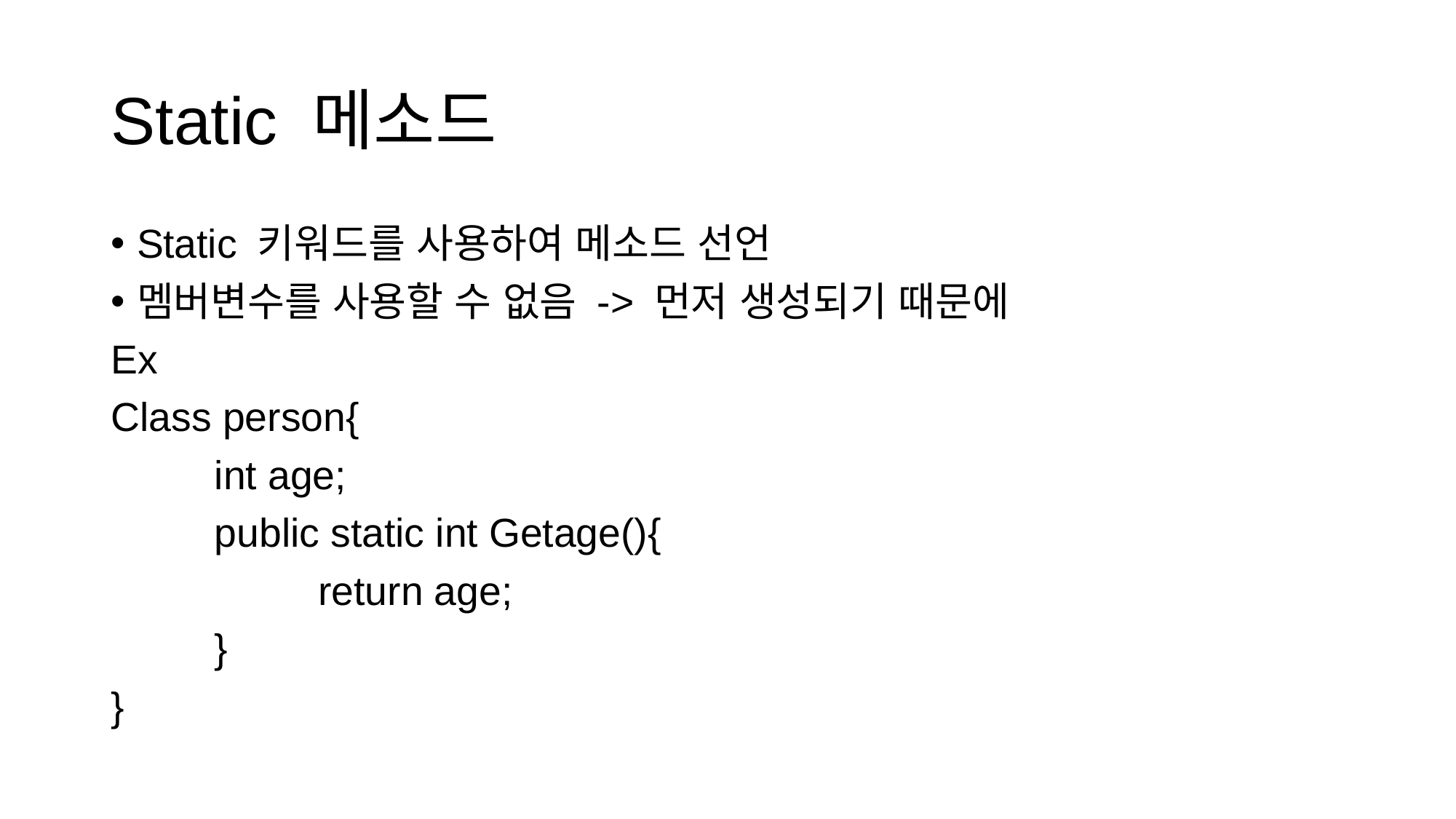

# Static 메소드
Static 키워드를 사용하여 메소드 선언
멤버변수를 사용할 수 없음 -> 먼저 생성되기 때문에
Ex
Class person{
	int age;
	public static int Getage(){
		return age;
	}
}